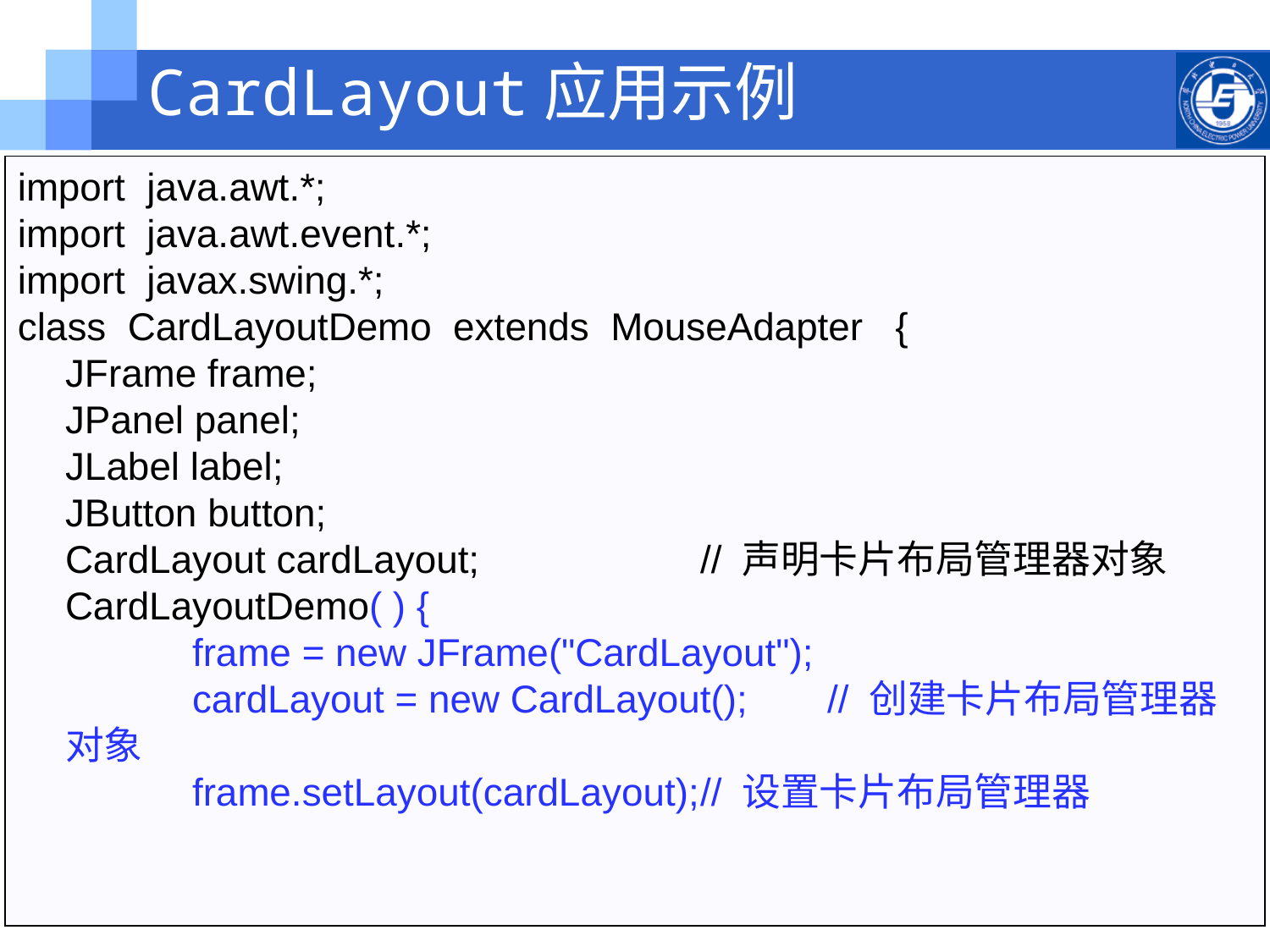

CardLayout应用示例
import  java.awt.*;
import  java.awt.event.*;
import  javax.swing.*;
class  CardLayoutDemo  extends  MouseAdapter   {
  	JFrame frame;
	JPanel panel;
	JLabel label;
	JButton button;
	CardLayout cardLayout;		// 声明卡片布局管理器对象
	CardLayoutDemo( ) {
		frame = new JFrame("CardLayout");
		cardLayout = new CardLayout();	// 创建卡片布局管理器对象
		frame.setLayout(cardLayout);	// 设置卡片布局管理器